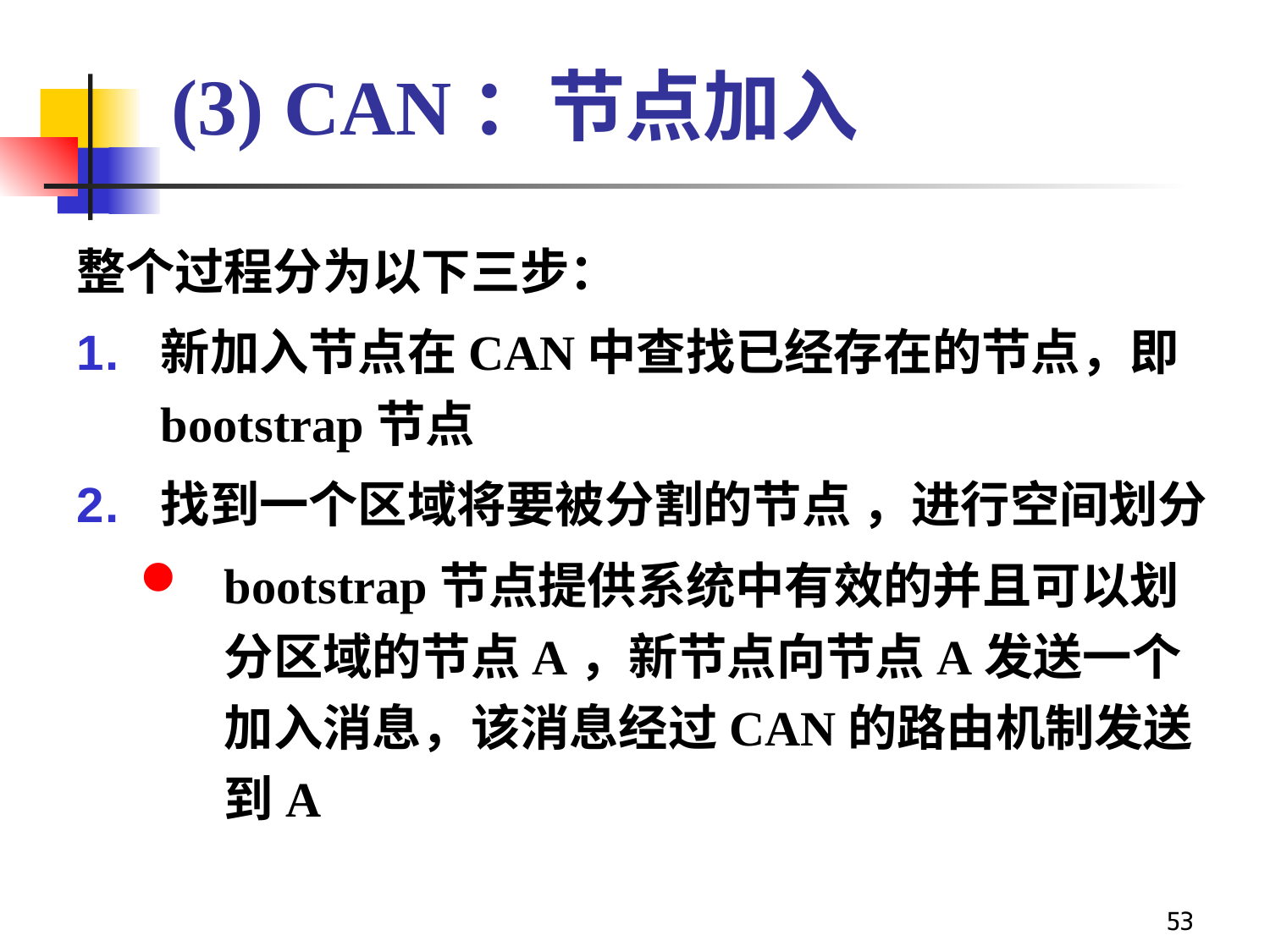

# (3) CAN：节点加入
整个过程分为以下三步：
新加入节点在CAN中查找已经存在的节点，即bootstrap节点
找到一个区域将要被分割的节点 ，进行空间划分
bootstrap节点提供系统中有效的并且可以划分区域的节点A，新节点向节点A发送一个加入消息，该消息经过CAN的路由机制发送到A
53